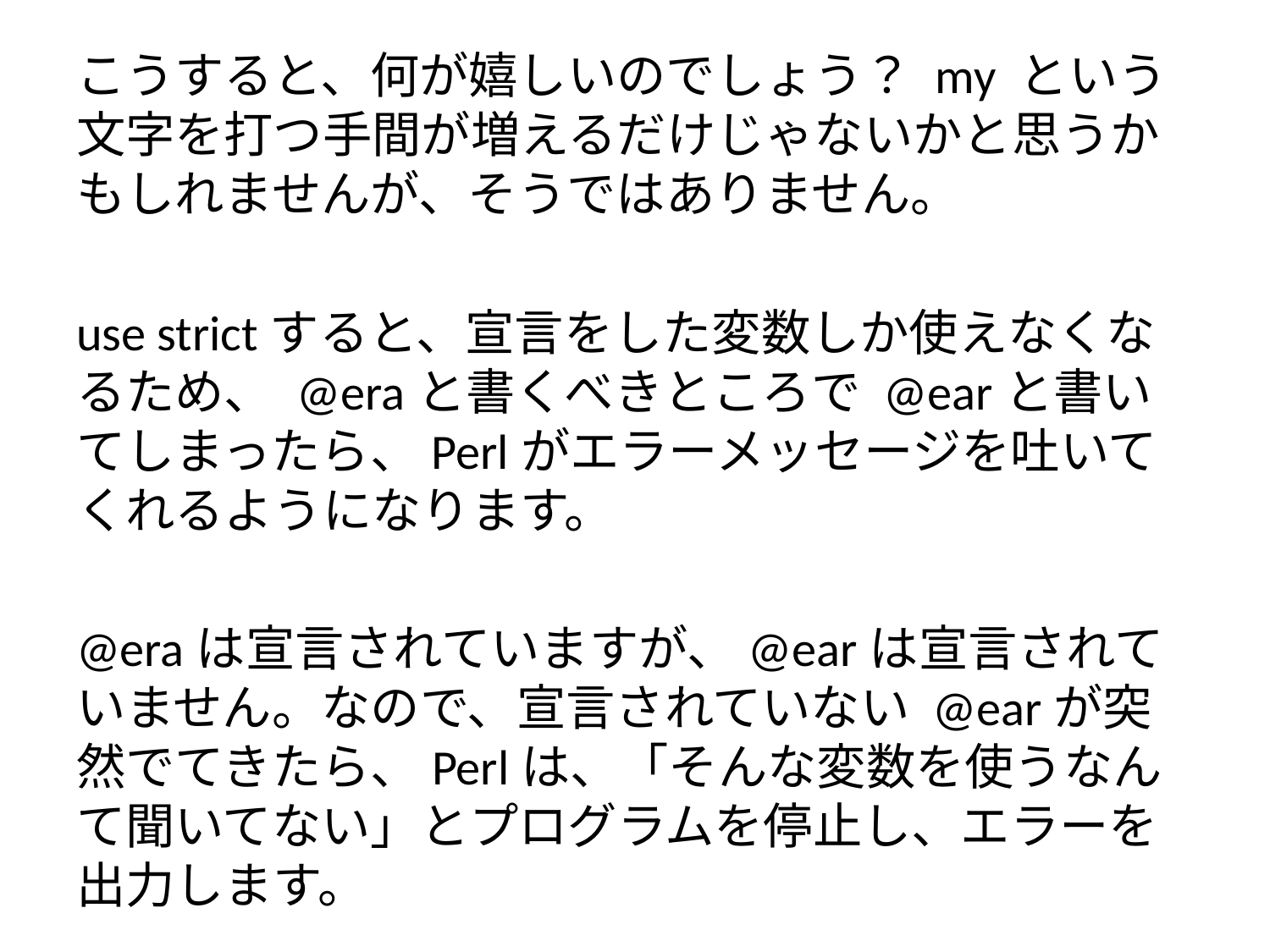

#
こうすると、何が嬉しいのでしょう？ my という文字を打つ手間が増えるだけじゃないかと思うかもしれませんが、そうではありません。

use strictすると、宣言をした変数しか使えなくなるため、 @eraと書くべきところで @earと書いてしまったら、Perlがエラーメッセージを吐いてくれるようになります。

@eraは宣言されていますが、@earは宣言されていません。なので、宣言されていない @earが突然でてきたら、Perlは、「そんな変数を使うなんて聞いてない」とプログラムを停止し、エラーを出力します。